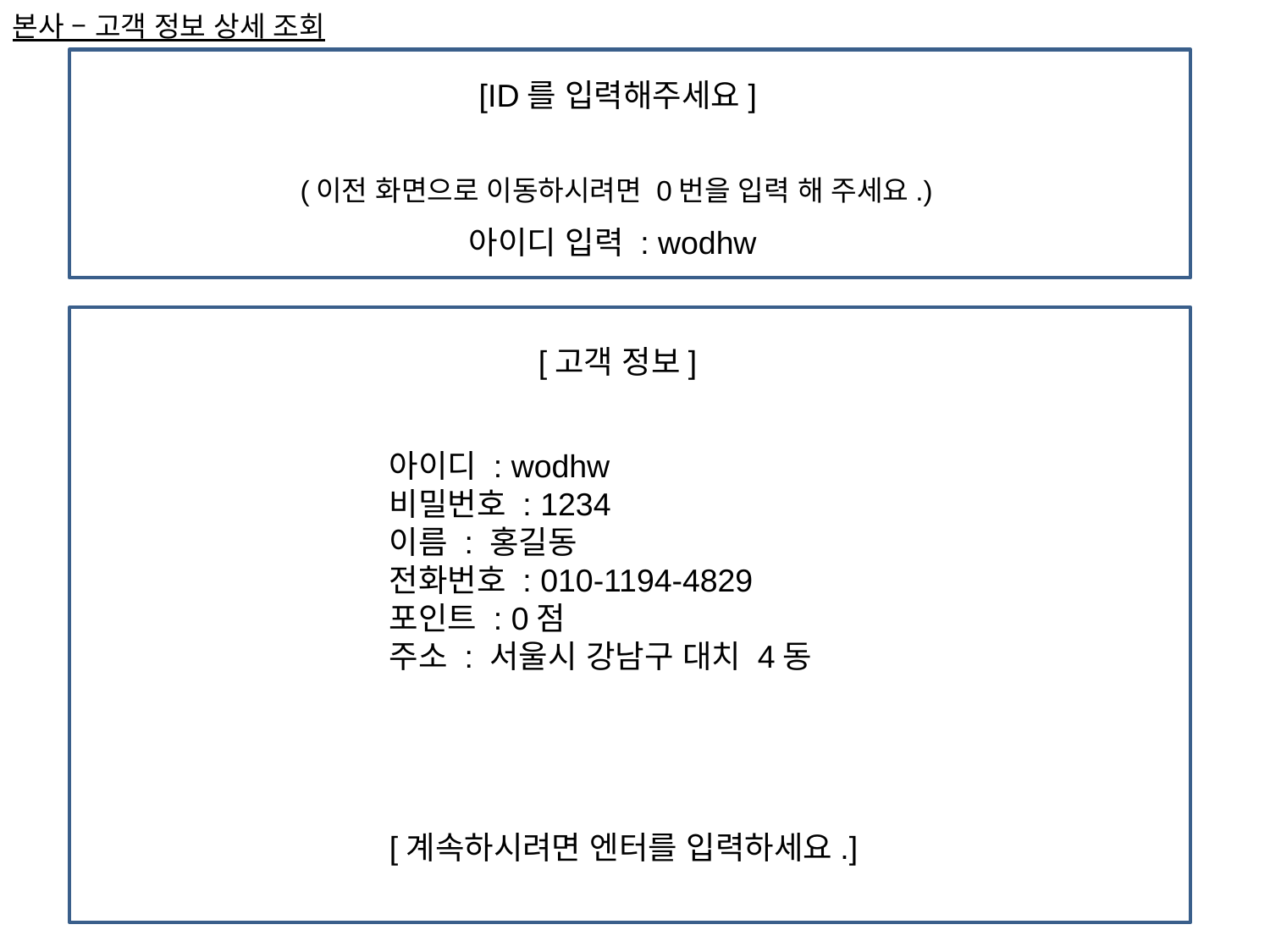

본사 – 고객 정보 상세 조회

[ID를 입력해주세요]
(이전 화면으로 이동하시려면 0번을 입력 해 주세요.)
아이디 입력 : wodhw

[고객 정보]
아이디 : wodhw
비밀번호 : 1234
이름 : 홍길동
전화번호 : 010-1194-4829
포인트 : 0점
주소 : 서울시 강남구 대치 4동
[계속하시려면 엔터를 입력하세요.]